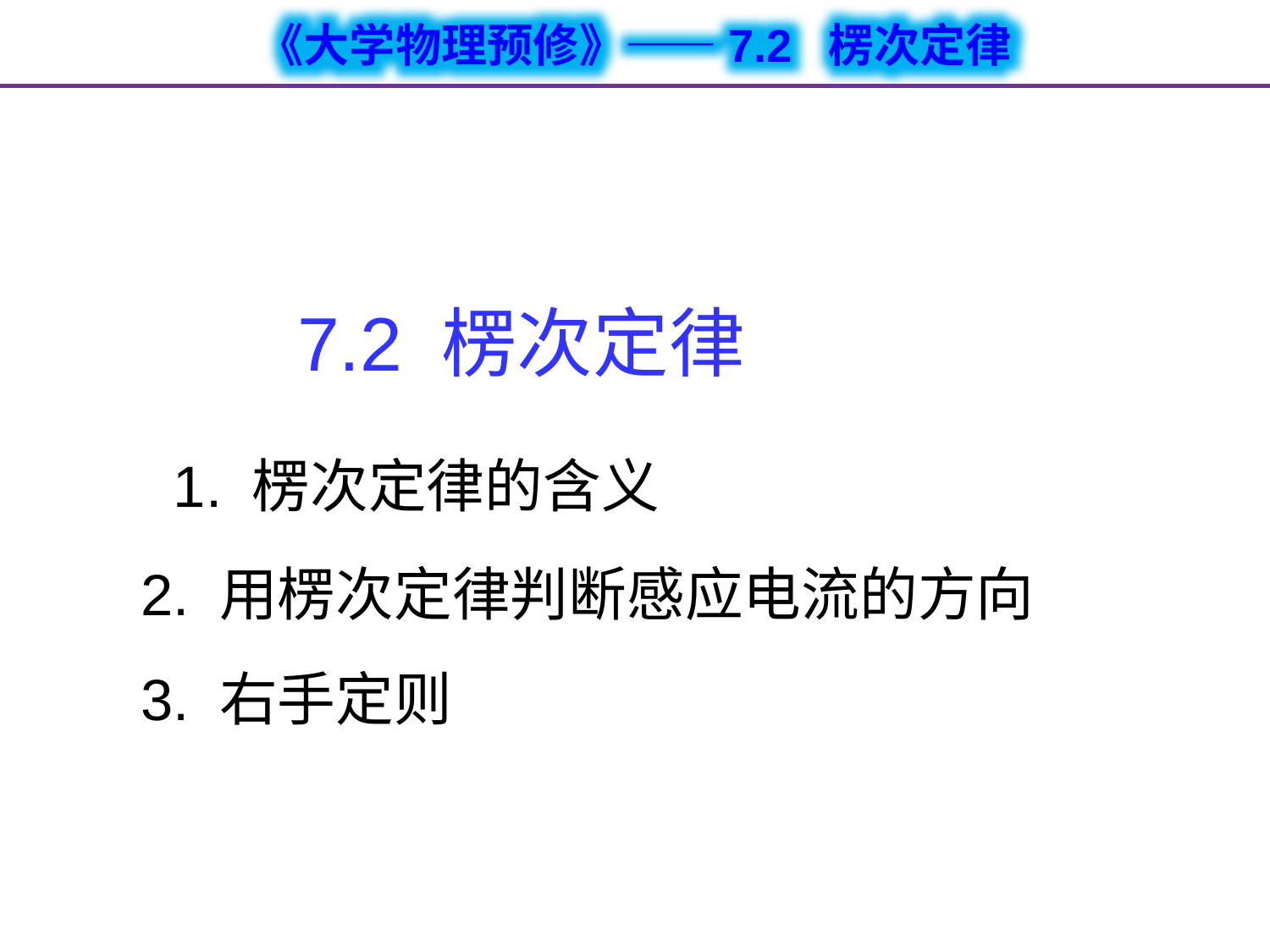

# 7.2 楞次定律 1. 楞次定律的含义 2. 用楞次定律判断感应电流的方向 3. 右手定则